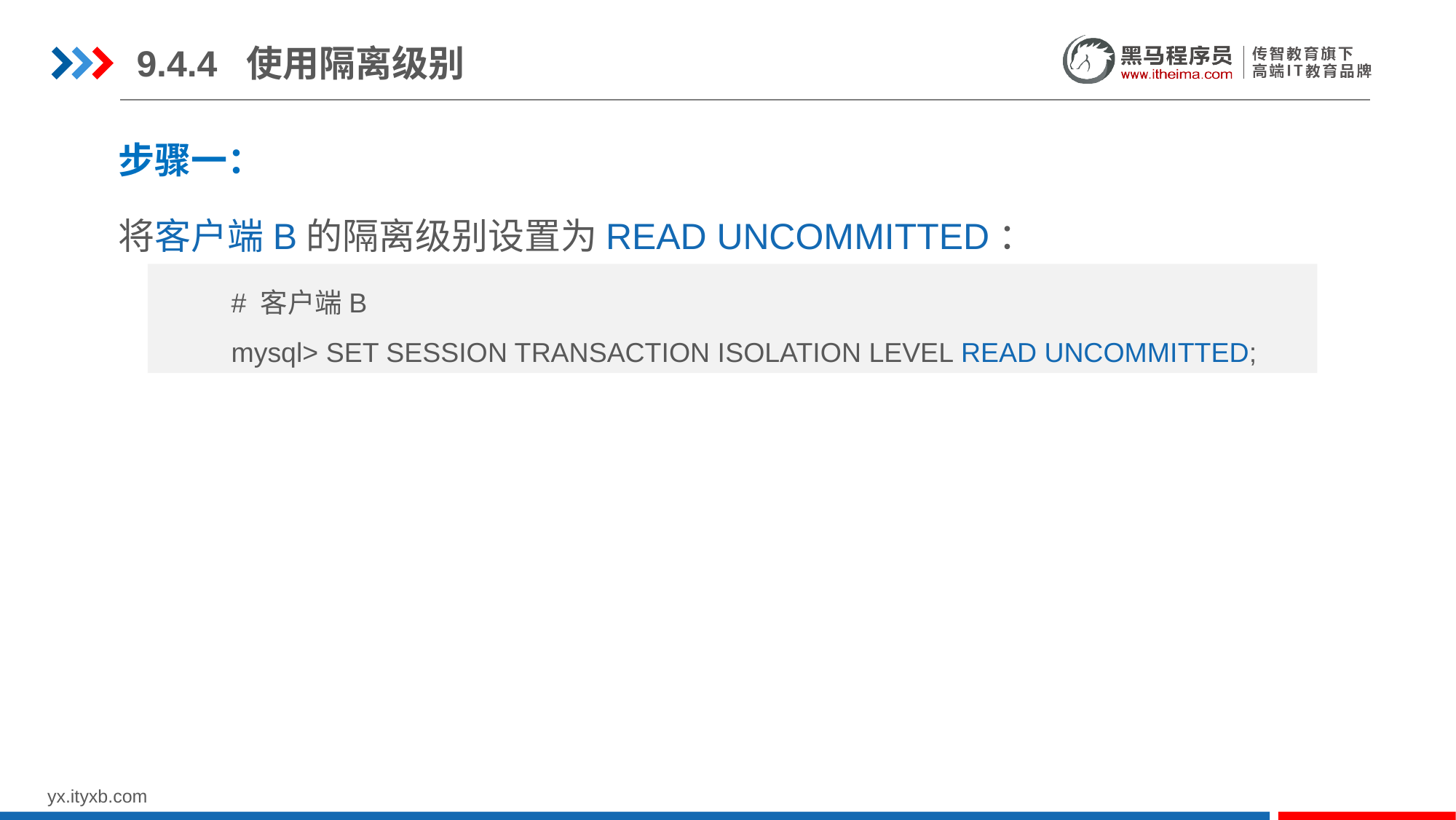

9.4.4  使用隔离级别
步骤一：
将客户端B的隔离级别设置为READ UNCOMMITTED：
# 客户端B
mysql> SET SESSION TRANSACTION ISOLATION LEVEL READ UNCOMMITTED;